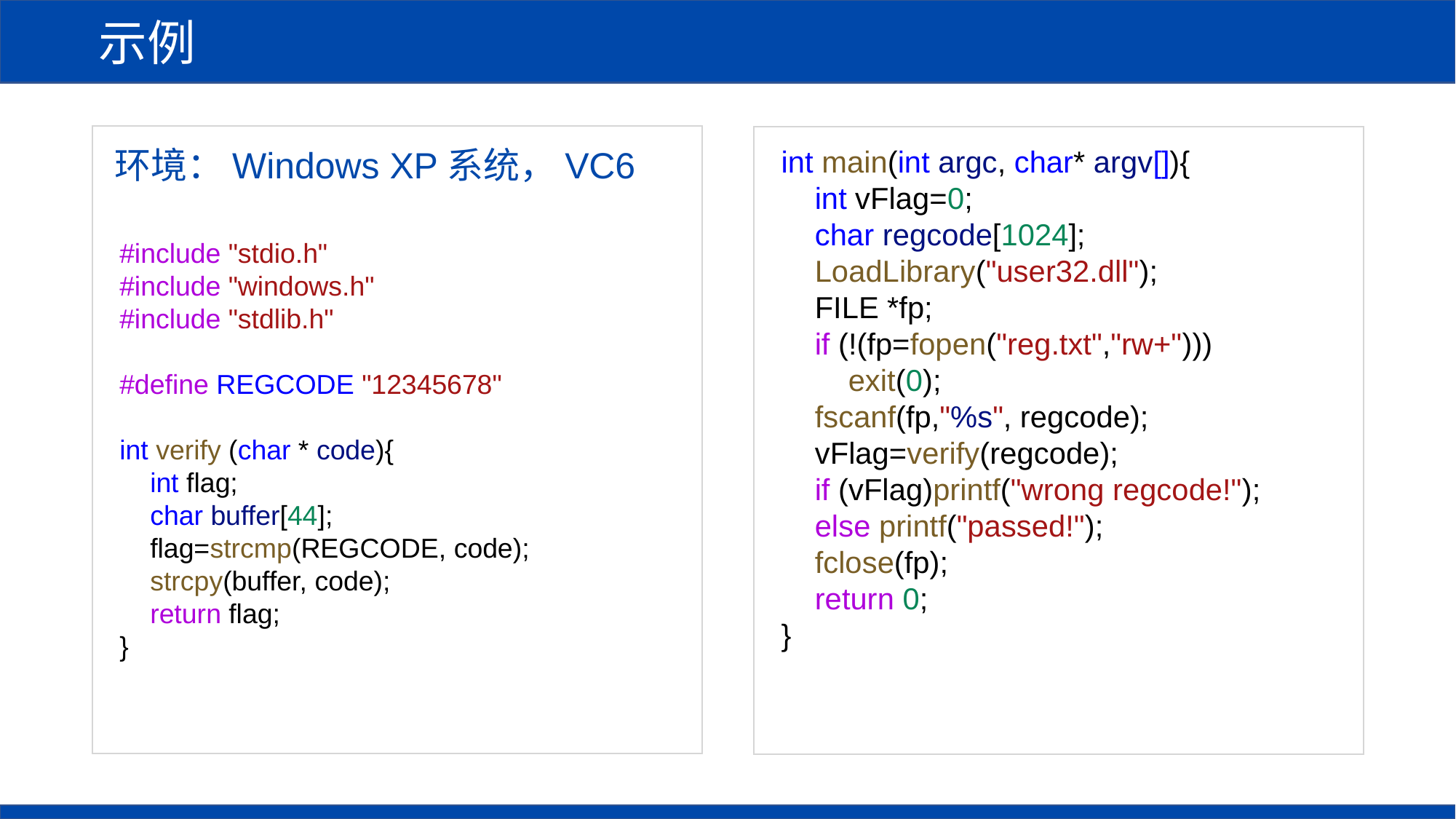

示例

环境：Windows XP系统，VC6
int main(int argc, char* argv[]){
    int vFlag=0;
    char regcode[1024];
    LoadLibrary("user32.dll");
    FILE *fp;
    if (!(fp=fopen("reg.txt","rw+")))
        exit(0);
    fscanf(fp,"%s", regcode);
    vFlag=verify(regcode);
    if (vFlag)printf("wrong regcode!");
    else printf("passed!");
    fclose(fp);
    return 0;
}
#include "stdio.h"
#include "windows.h"
#include "stdlib.h"
#define REGCODE "12345678"
int verify (char * code){
    int flag;
    char buffer[44];
    flag=strcmp(REGCODE, code);
    strcpy(buffer, code);
    return flag;
}